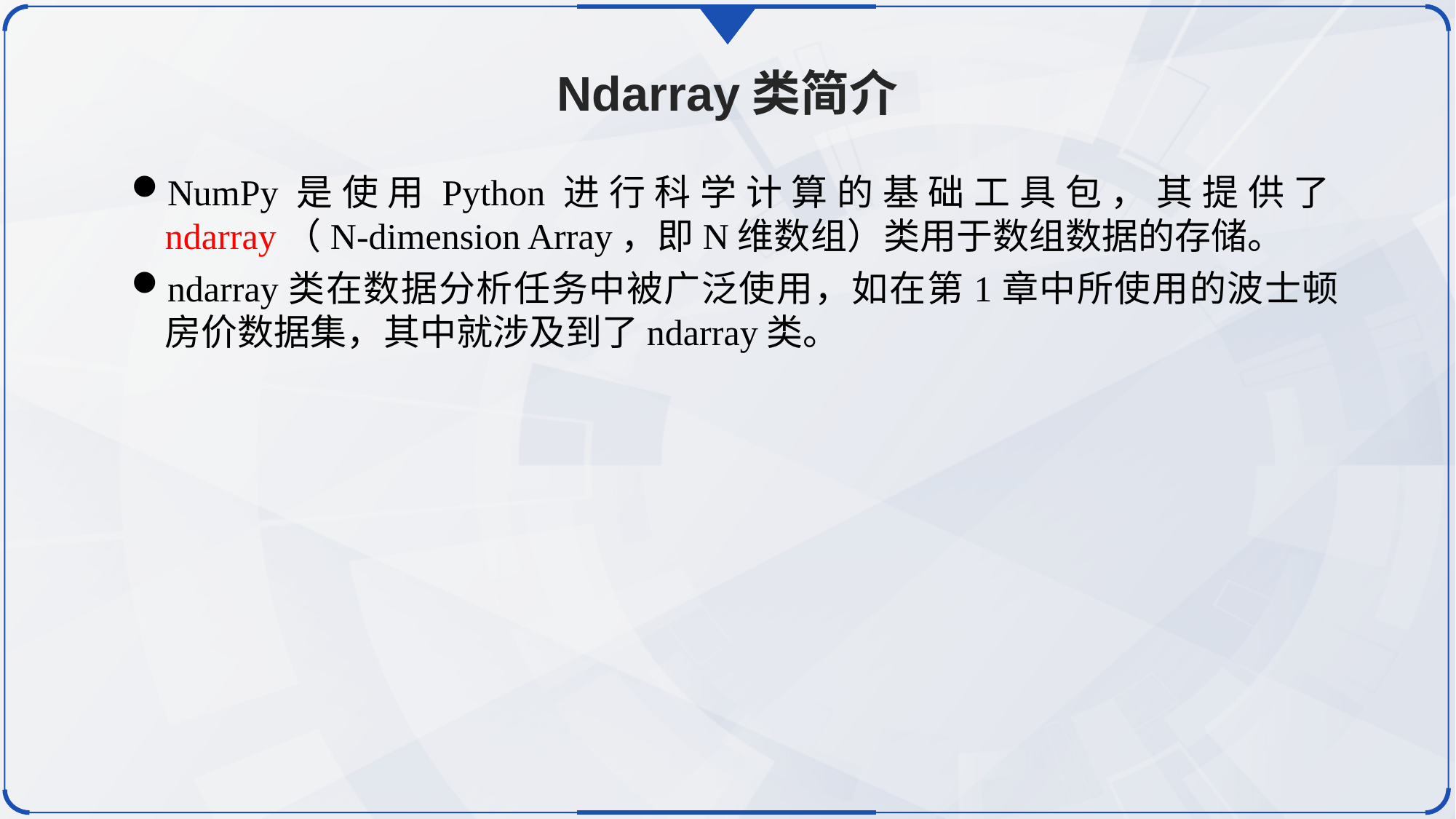

Ndarray类简介
NumPy是使用Python进行科学计算的基础工具包，其提供了ndarray（N-dimension Array，即N维数组）类用于数组数据的存储。
ndarray类在数据分析任务中被广泛使用，如在第1章中所使用的波士顿房价数据集，其中就涉及到了ndarray类。